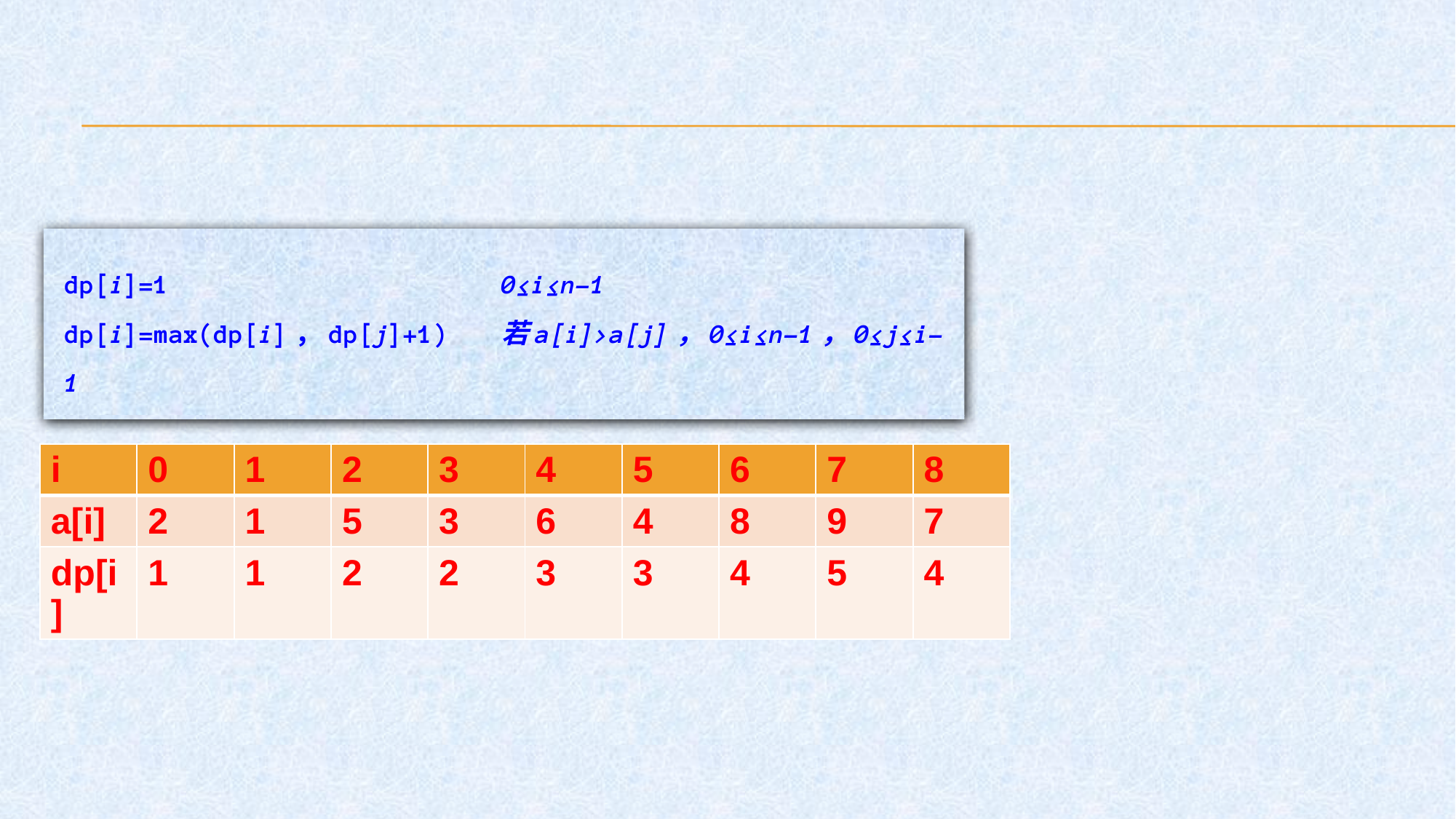

dp[i]=1				0≤i≤n-1
dp[i]=max(dp[i]，dp[j]+1)	若a[i]>a[j]，0≤i≤n-1，0≤j≤i-1
| i | 0 | 1 | 2 | 3 | 4 | 5 | 6 | 7 | 8 |
| --- | --- | --- | --- | --- | --- | --- | --- | --- | --- |
| a[i] | 2 | 1 | 5 | 3 | 6 | 4 | 8 | 9 | 7 |
| dp[i] | 1 | 1 | 2 | 2 | 3 | 3 | 4 | 5 | 4 |